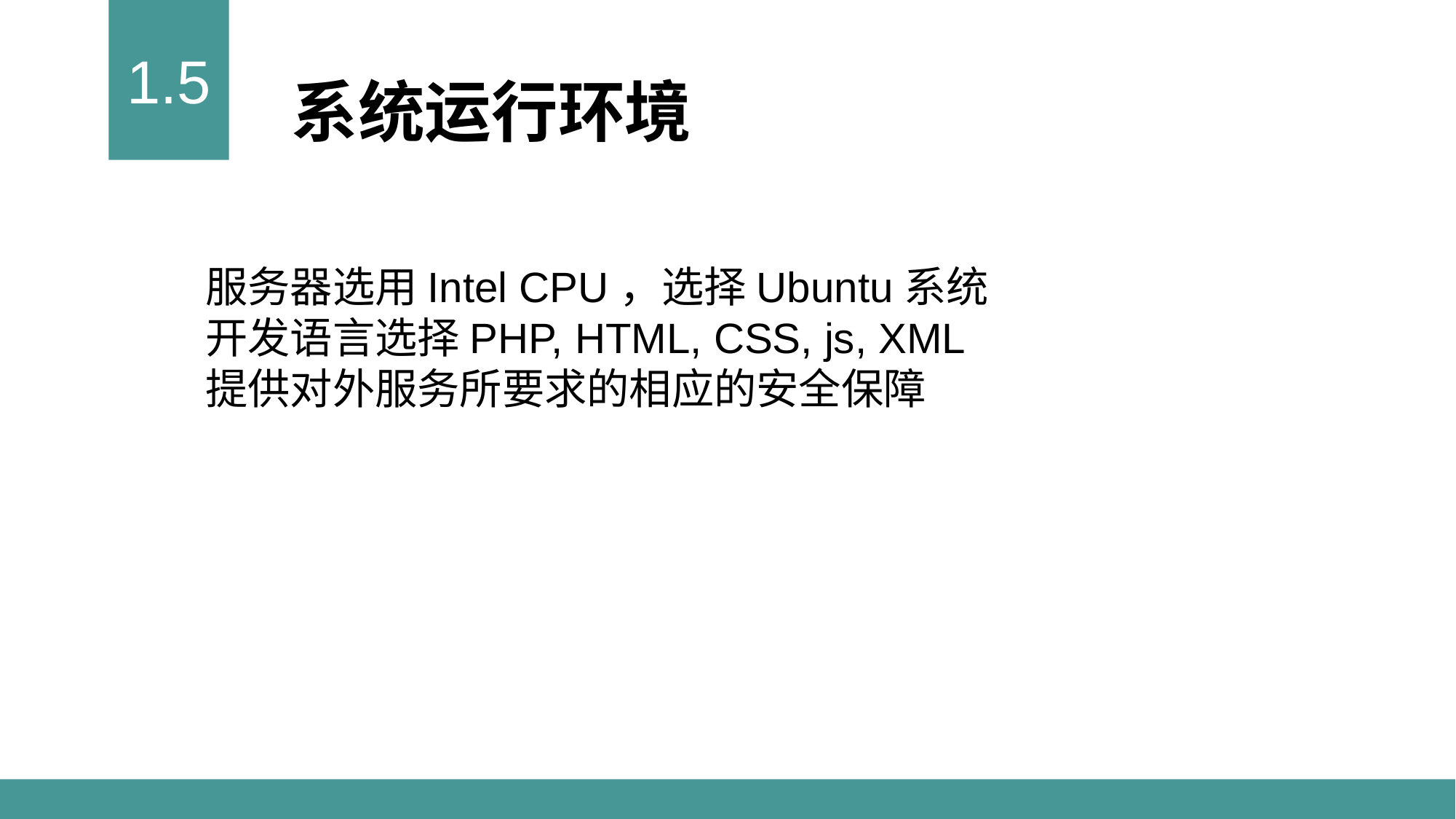

1.5
系统运行环境
服务器选用Intel CPU，选择Ubuntu系统
开发语言选择PHP, HTML, CSS, js, XML
提供对外服务所要求的相应的安全保障